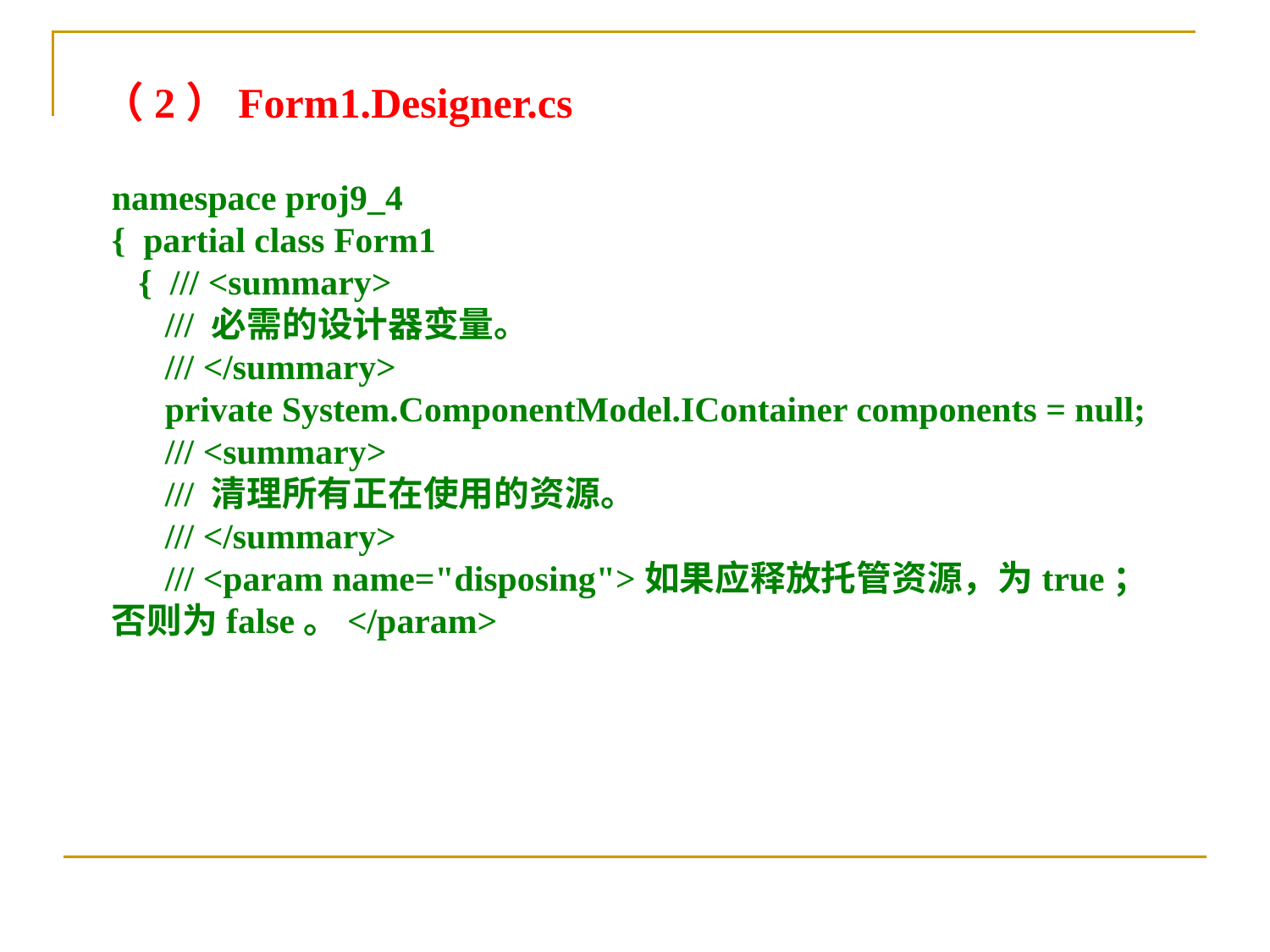

（2）Form1.Designer.cs
namespace proj9_4
{  partial class Form1
   {  /// <summary>
      /// 必需的设计器变量。
      /// </summary>
      private System.ComponentModel.IContainer components = null;
      /// <summary>
      /// 清理所有正在使用的资源。
      /// </summary>
      /// <param name="disposing">如果应释放托管资源，为true；否则为false。</param>